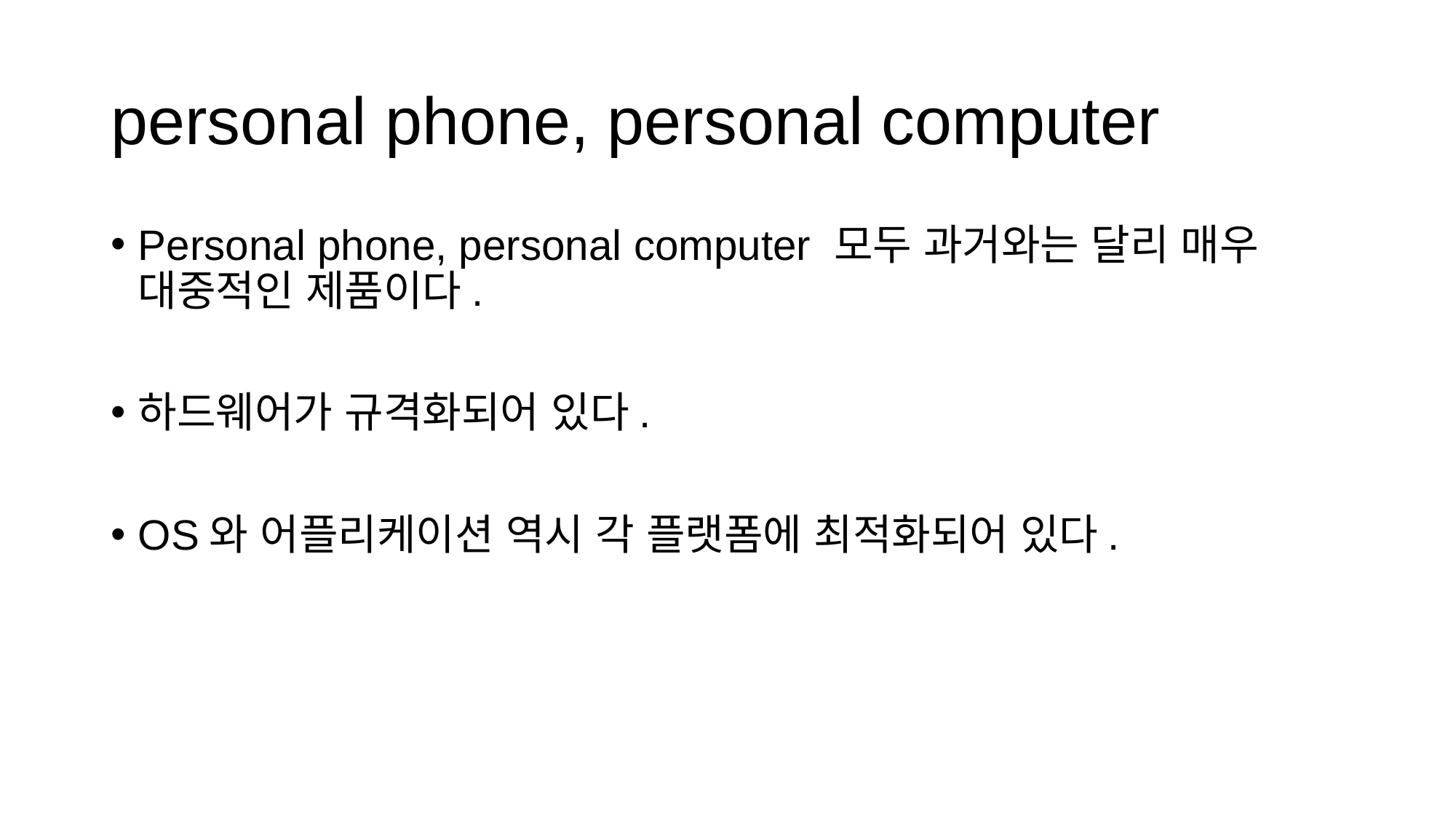

# personal phone, personal computer
Personal phone, personal computer 모두 과거와는 달리 매우 대중적인 제품이다.

하드웨어가 규격화되어 있다.

OS와 어플리케이션 역시 각 플랫폼에 최적화되어 있다.